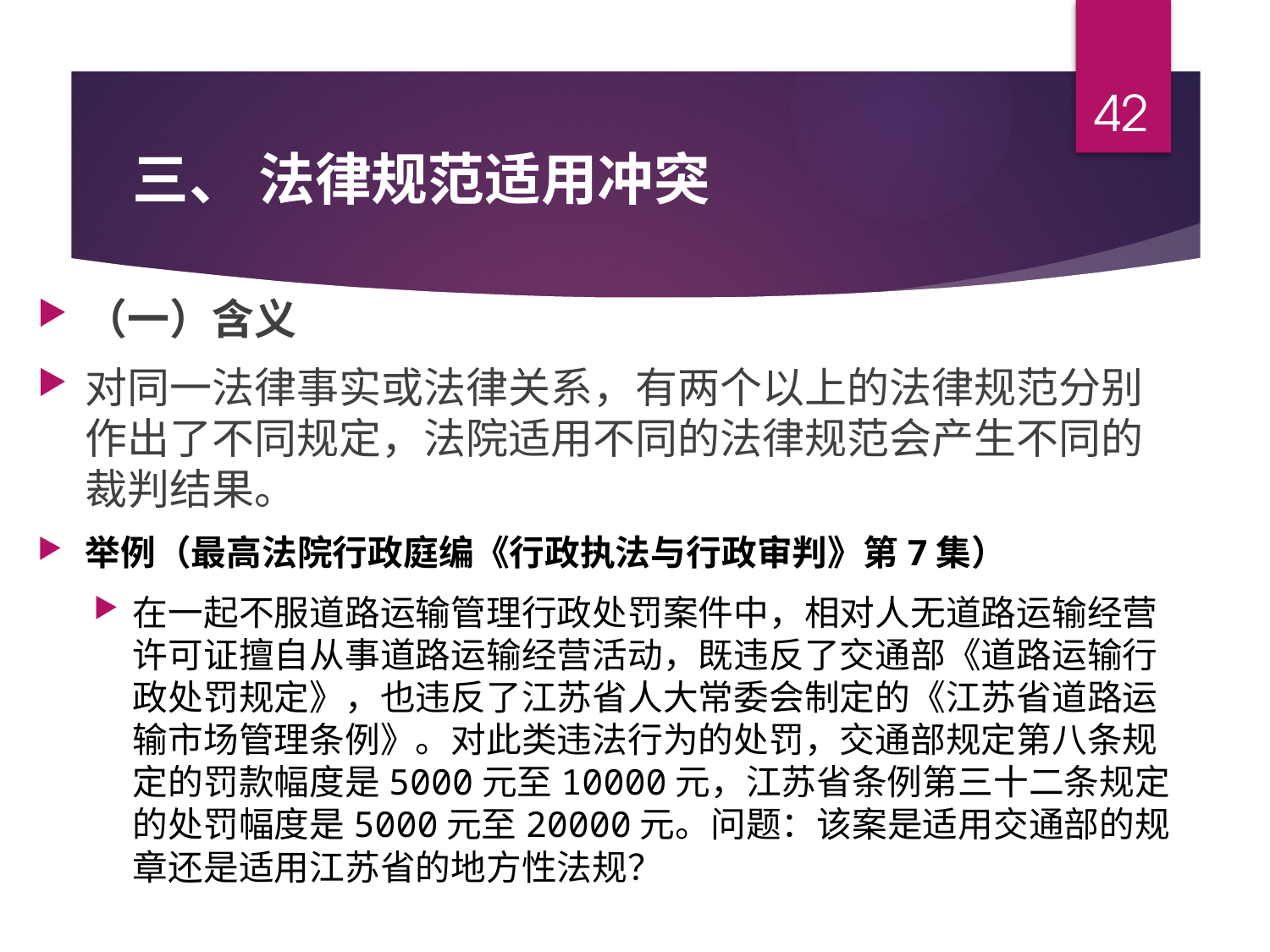

42
# 三、 法律规范适用冲突
（一）含义
对同一法律事实或法律关系，有两个以上的法律规范分别作出了不同规定，法院适用不同的法律规范会产生不同的裁判结果。
举例（最高法院行政庭编《行政执法与行政审判》第7集）
在一起不服道路运输管理行政处罚案件中，相对人无道路运输经营许可证擅自从事道路运输经营活动，既违反了交通部《道路运输行政处罚规定》，也违反了江苏省人大常委会制定的《江苏省道路运输市场管理条例》。对此类违法行为的处罚，交通部规定第八条规定的罚款幅度是5000元至10000元，江苏省条例第三十二条规定的处罚幅度是5000元至20000元。问题：该案是适用交通部的规章还是适用江苏省的地方性法规？